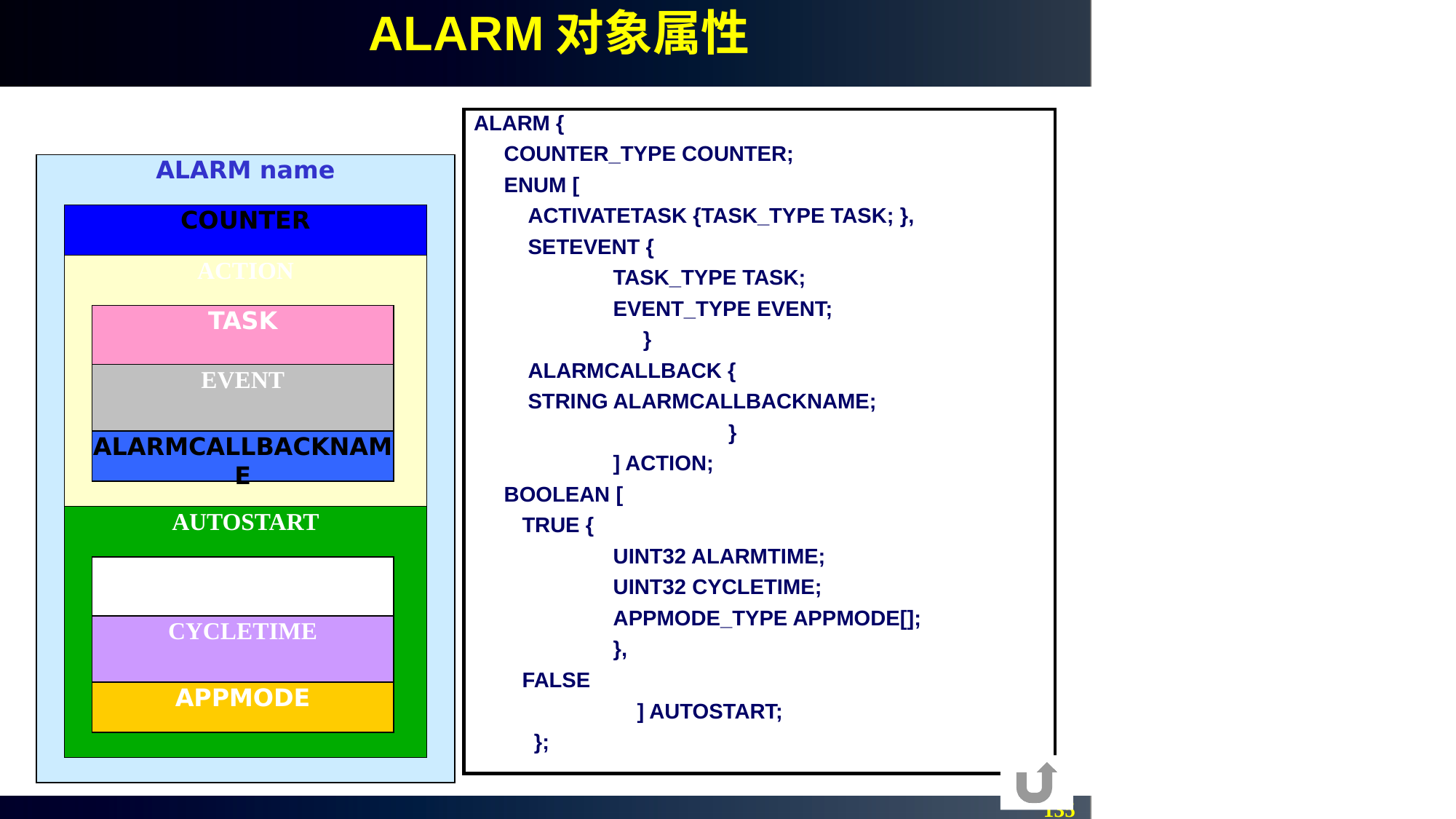

ALARM对象属性
ALARM {
	COUNTER_TYPE COUNTER;
	ENUM [
	    ACTIVATETASK {TASK_TYPE TASK; },
	    SETEVENT {
		TASK_TYPE TASK;
		EVENT_TYPE EVENT;
		     }
	    ALARMCALLBACK {
	    STRING ALARMCALLBACKNAME;
			 }
		] ACTION;
	BOOLEAN [
	   TRUE {
		UINT32 ALARMTIME;
		UINT32 CYCLETIME;
		APPMODE_TYPE APPMODE[];
		},
	   FALSE
		    ] AUTOSTART;
	     };
ALARM name
COUNTER
ACTION

TASK
EVENT

ALARMCALLBACKNAME
AUTOSTART

ALARMTIME
CYCLETIME

APPMODE